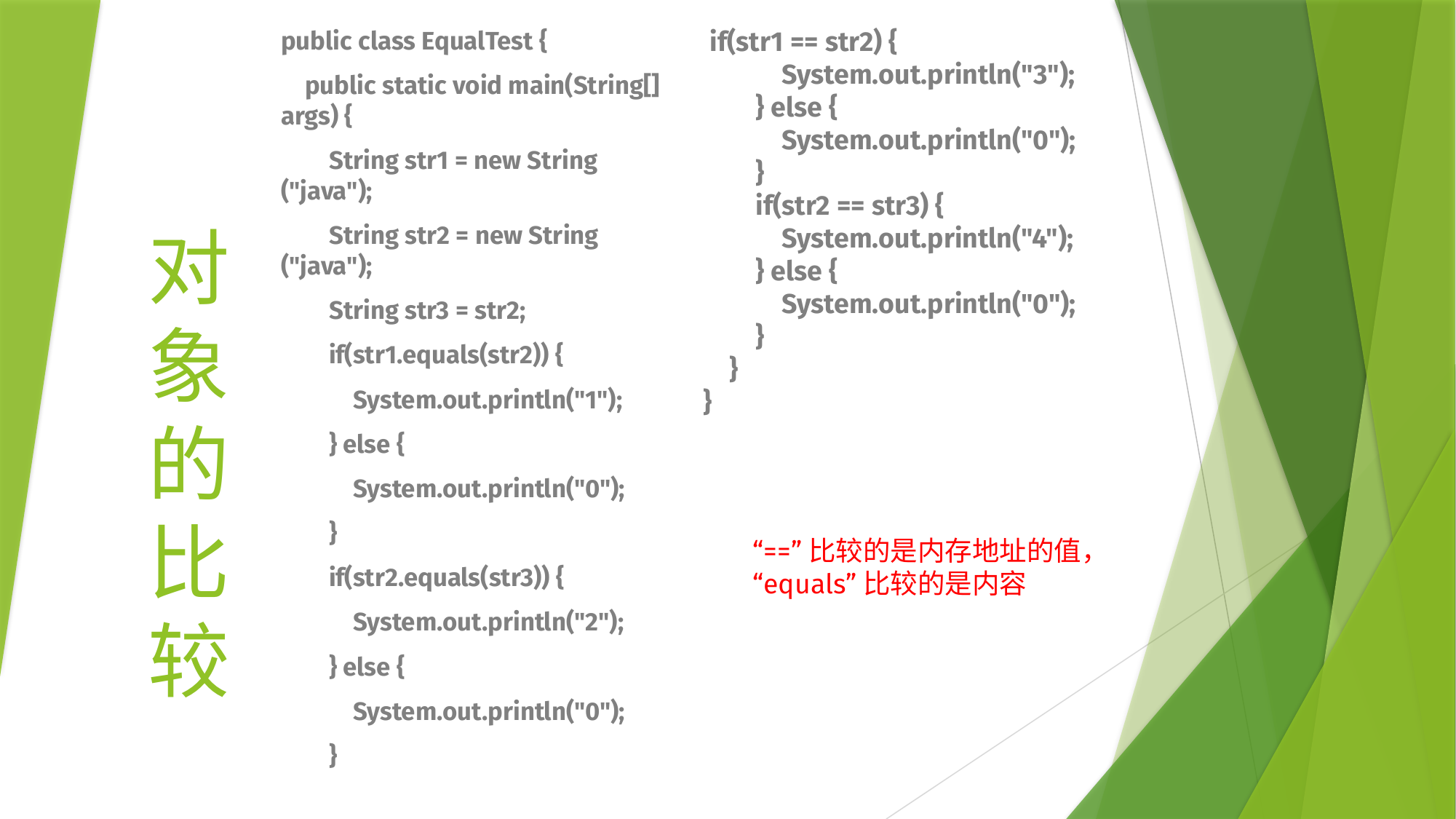

public class EqualTest {
    public static void main(String[] args) {
        String str1 = new String ("java");
        String str2 = new String ("java");
        String str3 = str2;
        if(str1.equals(str2)) {
            System.out.println("1");
        } else {
            System.out.println("0");
        }
        if(str2.equals(str3)) {
            System.out.println("2");
        } else {
            System.out.println("0");
        }

 if(str1 == str2) {
            System.out.println("3");
        } else {
            System.out.println("0");
        }
        if(str2 == str3) {
            System.out.println("4");
        } else {
            System.out.println("0");
        }
    }
}
# 对象的比较
“==”比较的是内存地址的值，
“equals”比较的是内容